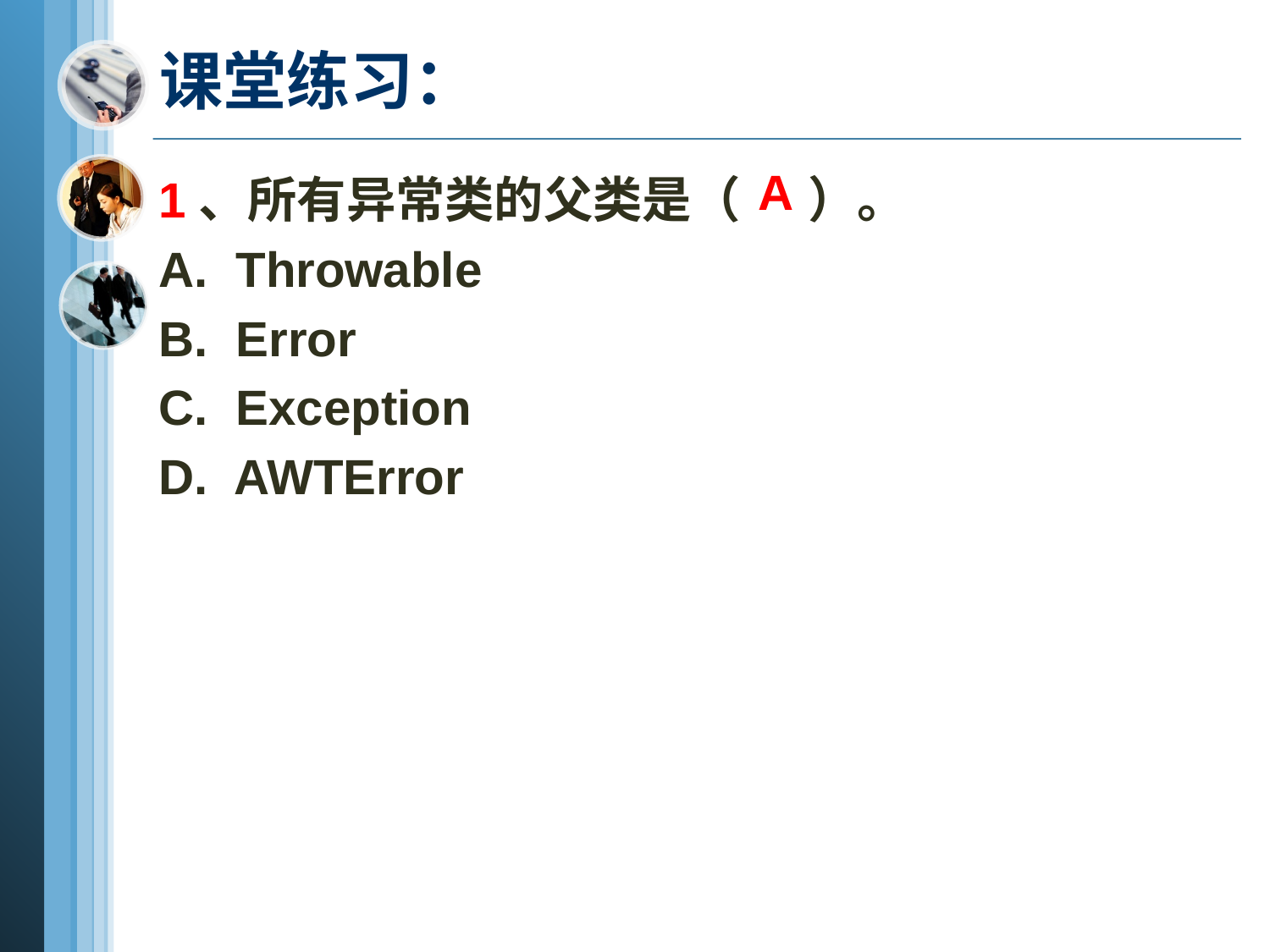

# 课堂练习：
A
1、所有异常类的父类是（      ）。
A.  Throwable
B.  Error
C.  Exception
D.  AWTError